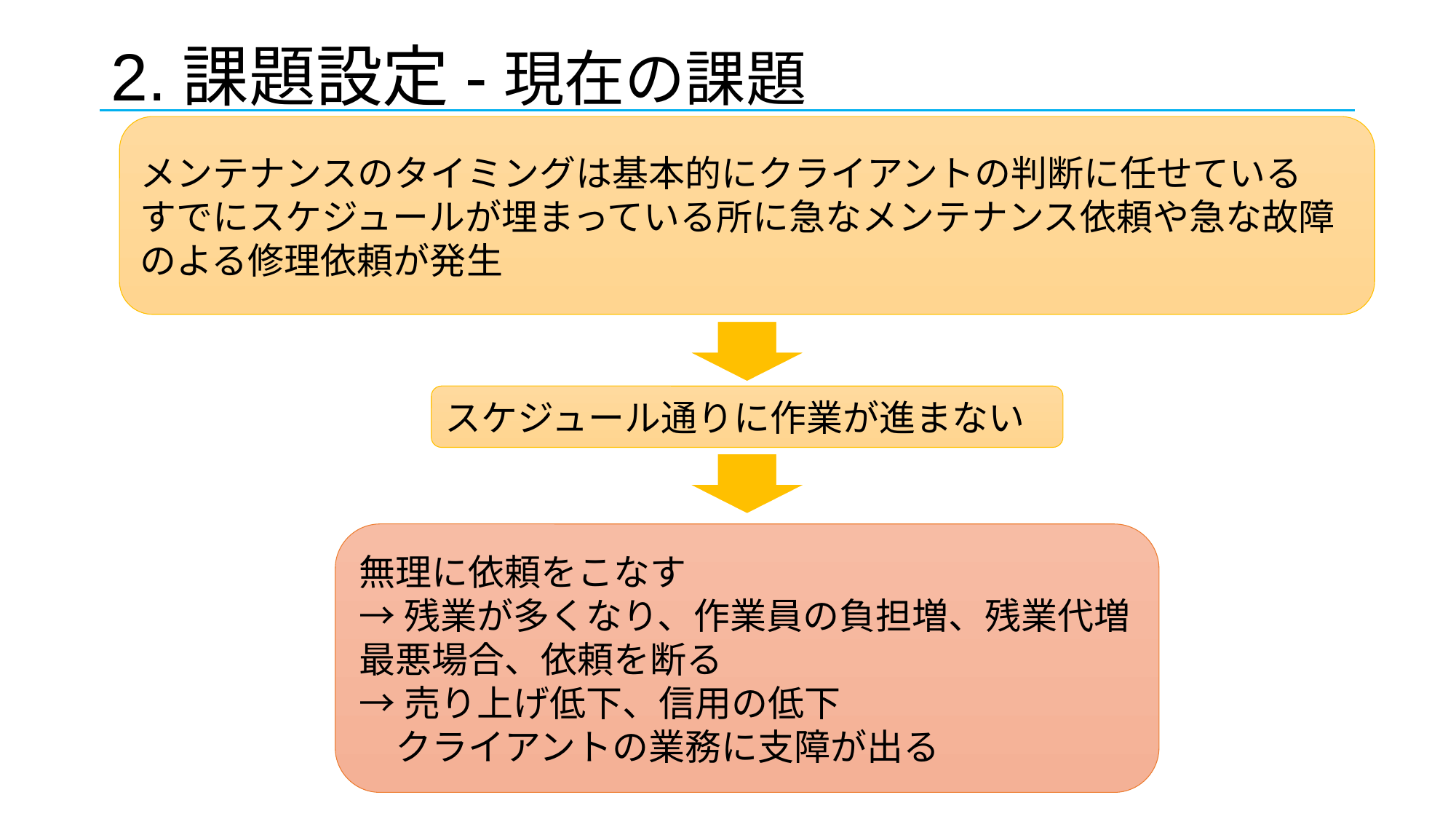

# 2.課題設定-現在の課題
メンテナンスのタイミングは基本的にクライアントの判断に任せている
すでにスケジュールが埋まっている所に急なメンテナンス依頼や急な故障のよる修理依頼が発生

スケジュール通りに作業が進まない

無理に依頼をこなす
→残業が多くなり、作業員の負担増、残業代増
最悪場合、依頼を断る
→売り上げ低下、信用の低下
　クライアントの業務に支障が出る
5